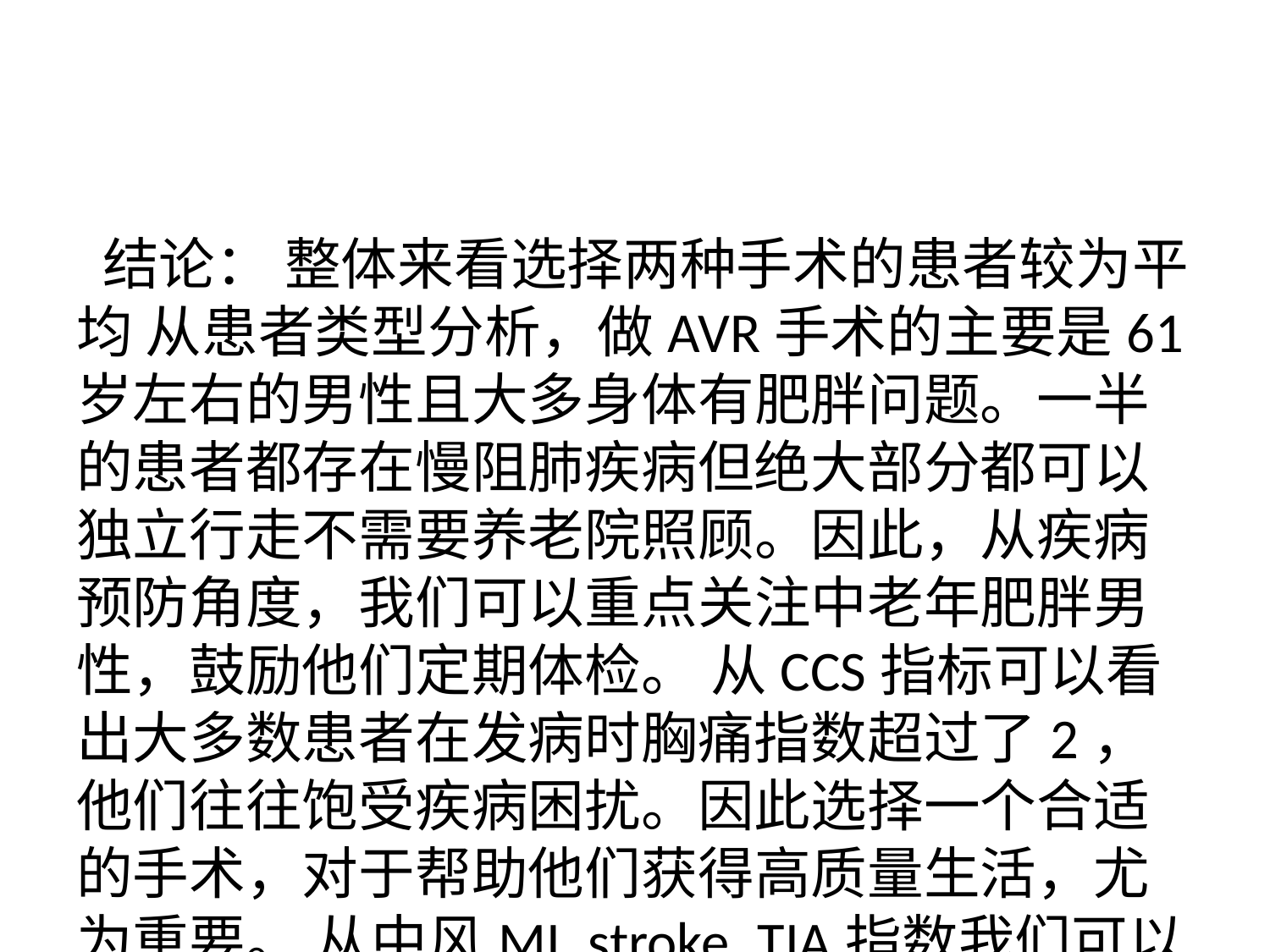

结论： 整体来看选择两种手术的患者较为平均 从患者类型分析，做AVR手术的主要是61岁左右的男性且大多身体有肥胖问题。一半的患者都存在慢阻肺疾病但绝大部分都可以独立行走不需要养老院照顾。因此，从疾病预防角度，我们可以重点关注中老年肥胖男性，鼓励他们定期体检。 从CCS指标可以看出大多数患者在发病时胸痛指数超过了2，他们往往饱受疾病困扰。因此选择一个合适的手术，对于帮助他们获得高质量生活，尤为重要。 从中风MI_stroke_TIA指数我们可以发现，全部患者都没有中风经历，因此，后续的一些研究中，我们可以不考虑加入这个变量。 两种手术患者术前定性变量的数目和比例都较为相似，因此我们可以初步得出结论，术前的变量之间不存在显著差异，后续我们会用统计学方法验证。
（2）术后患者情况 对术后数据集data_after做可视化，观察患者术后的整体情况。术后的患者特征变量均为定量变量，因此我们再次做多组密度图可视化。
data_after <- data[c("Received","NurseExperience","Pain","FEV1","Cost","QALYs","recovery_time")]
q1 <- ggplot(data = data_after, mapping = aes(
   x = NurseExperience,
   y = Received,
   fill = Received))+ geom_density_ridges(alpha = 0.5) + guides(fill = FALSE) +labs(x = "NurseExperience",y = "Received")
q2 <- ggplot(data = data_after, mapping = aes(
   x = Pain,
   y = Received,
   fill = Received))+ geom_density_ridges(alpha = 0.5) + guides(fill = FALSE) +labs(x = "Pain",y = "Received")
q3 <- ggplot(data = data_after, mapping = aes(
   x = FEV1,
   y = Received,
   fill = Received))+ geom_density_ridges(alpha = 0.5) + guides(fill = FALSE) +labs(x = "FEV1",y = "Received")
q4 <- ggplot(data = data_after, mapping = aes(
   x = Cost,
   y = Received,
   fill = Received))+ geom_density_ridges(alpha = 0.5) + guides(fill = FALSE) +labs(x = "Cost",y = "Received")
q5 <- ggplot(data = data_after, mapping = aes(
   x = QALYs,
   y = Received,
   fill = Received))+ geom_density_ridges(alpha = 0.5) + guides(fill = FALSE) + labs(x = "QALYs",y = "Received")
q6 <- ggplot(data = data_after, mapping = aes(
   x = recovery_time,
   y = Received,
   fill = Received))+ geom_density_ridges(alpha = 0.5) + guides(fill = FALSE) + labs(x = "recovery_time",y = "Received")
multiplot(q1,q2,q3,q4,q5,q6,cols = 2)